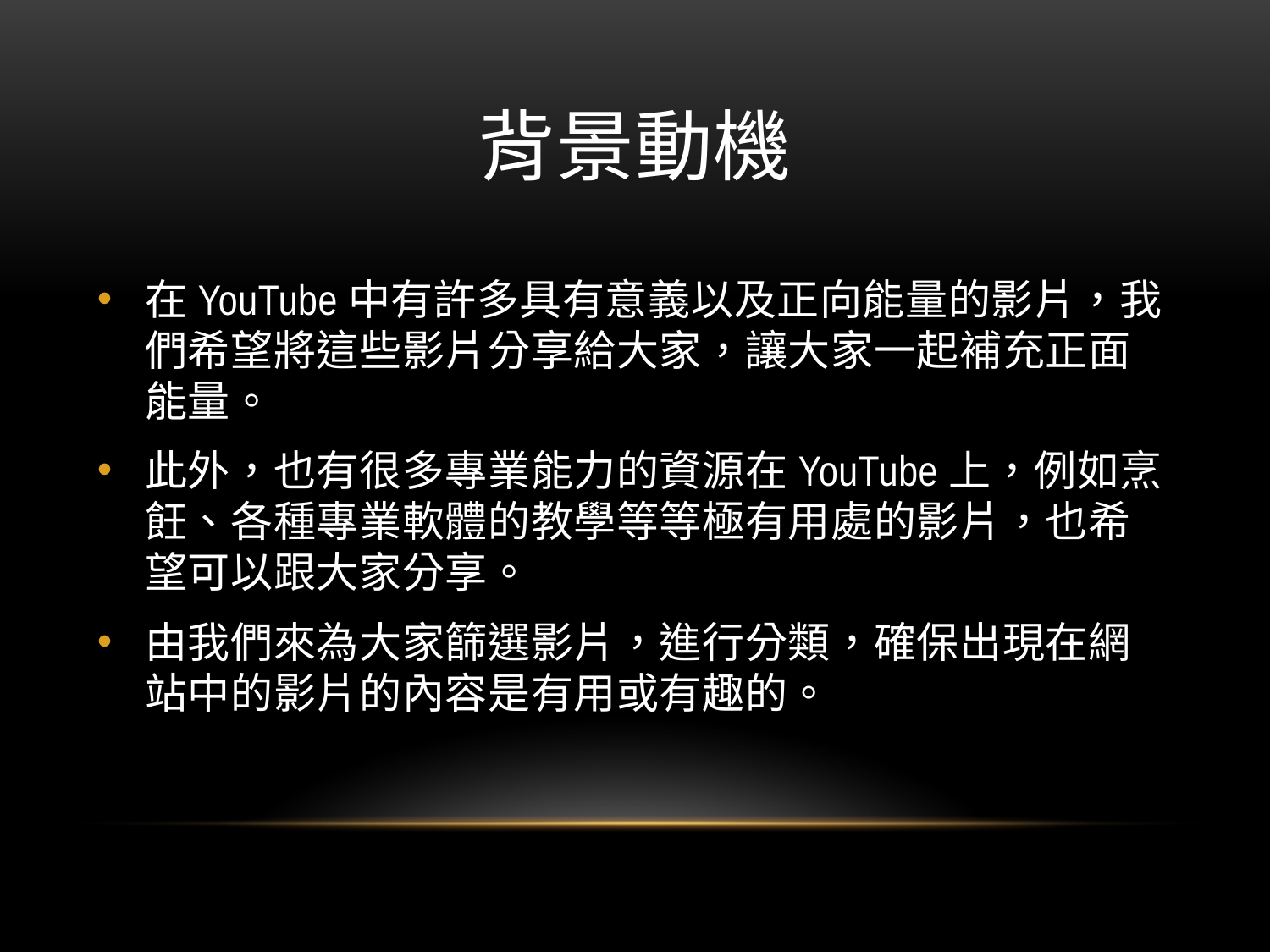

# 背景動機
在YouTube中有許多具有意義以及正向能量的影片，我們希望將這些影片分享給大家，讓大家一起補充正面能量。
此外，也有很多專業能力的資源在YouTube上，例如烹飪、各種專業軟體的教學等等極有用處的影片，也希望可以跟大家分享。
由我們來為大家篩選影片，進行分類，確保出現在網站中的影片的內容是有用或有趣的。